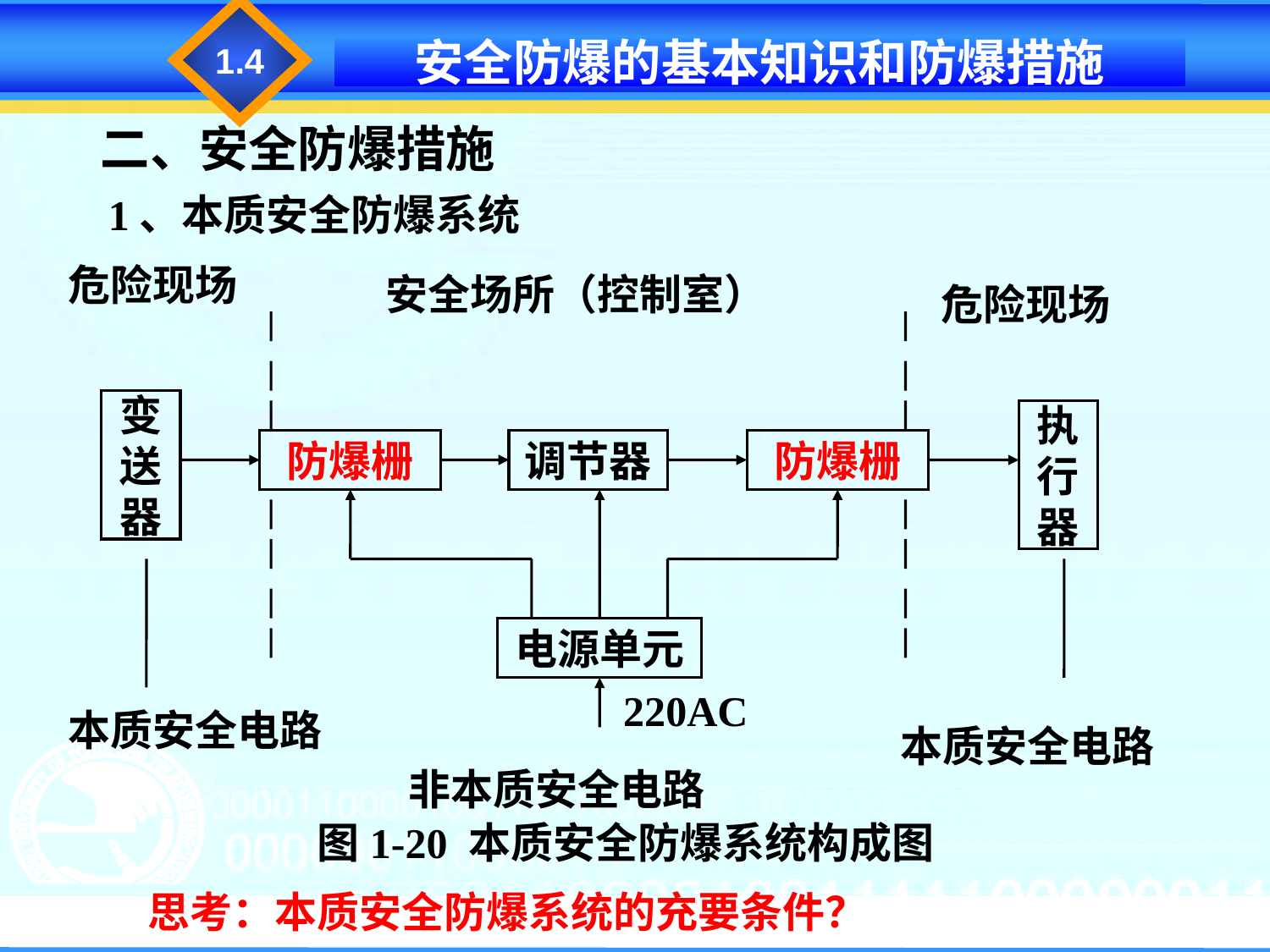

1.1
1.4
安全防爆的基本知识和防爆措施
二、安全防爆措施
1、本质安全防爆系统
危险现场
安全场所（控制室）
危险现场

变
送
器
执
行
器
防爆栅
调节器
防爆栅

电源单元

220AC
本质安全电路
非本质安全电路
本质安全电路
图1-20 本质安全防爆系统构成图
思考：本质安全防爆系统的充要条件？